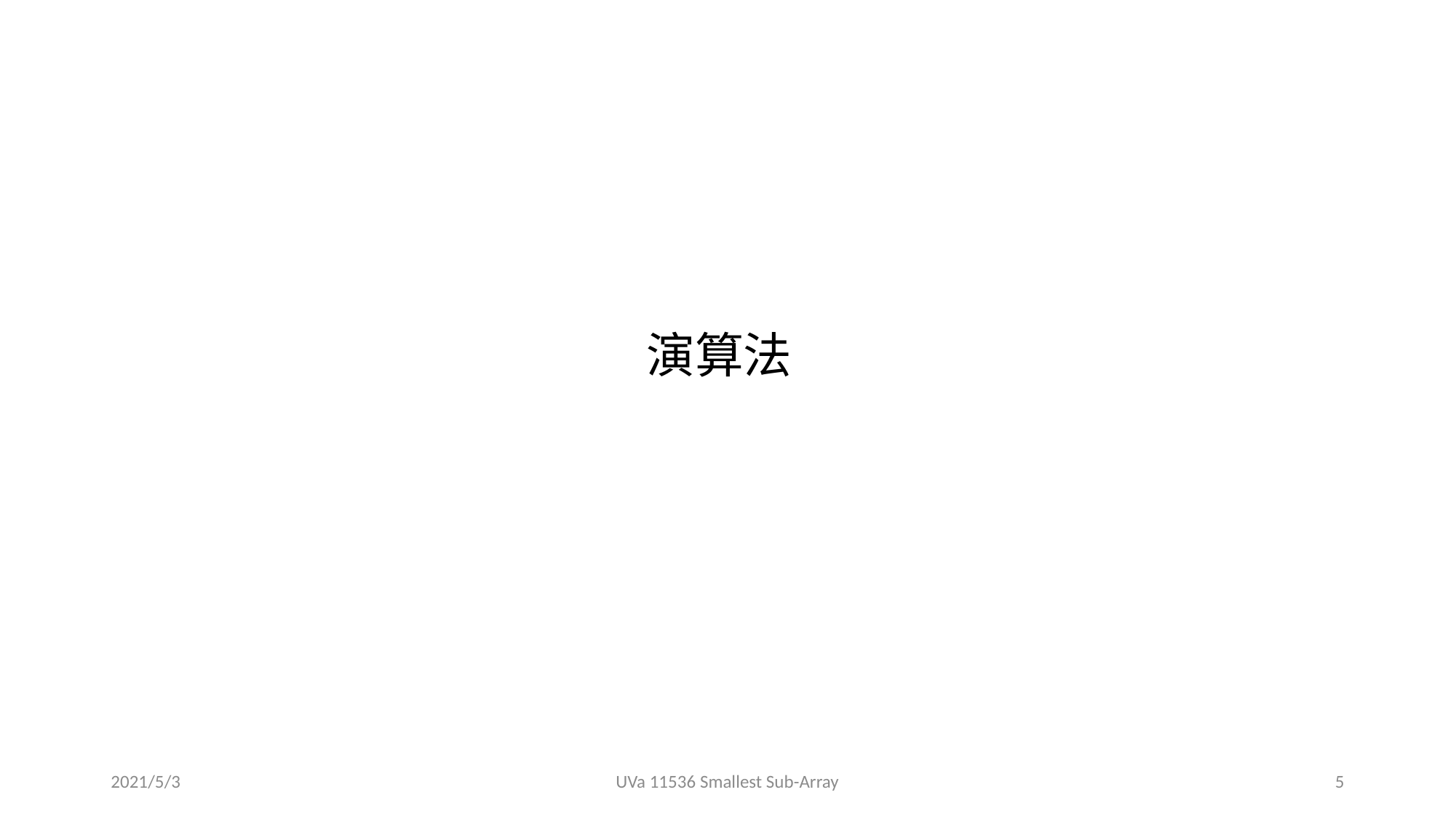

演算法
2021/5/3
UVa 11536 Smallest Sub-Array
5